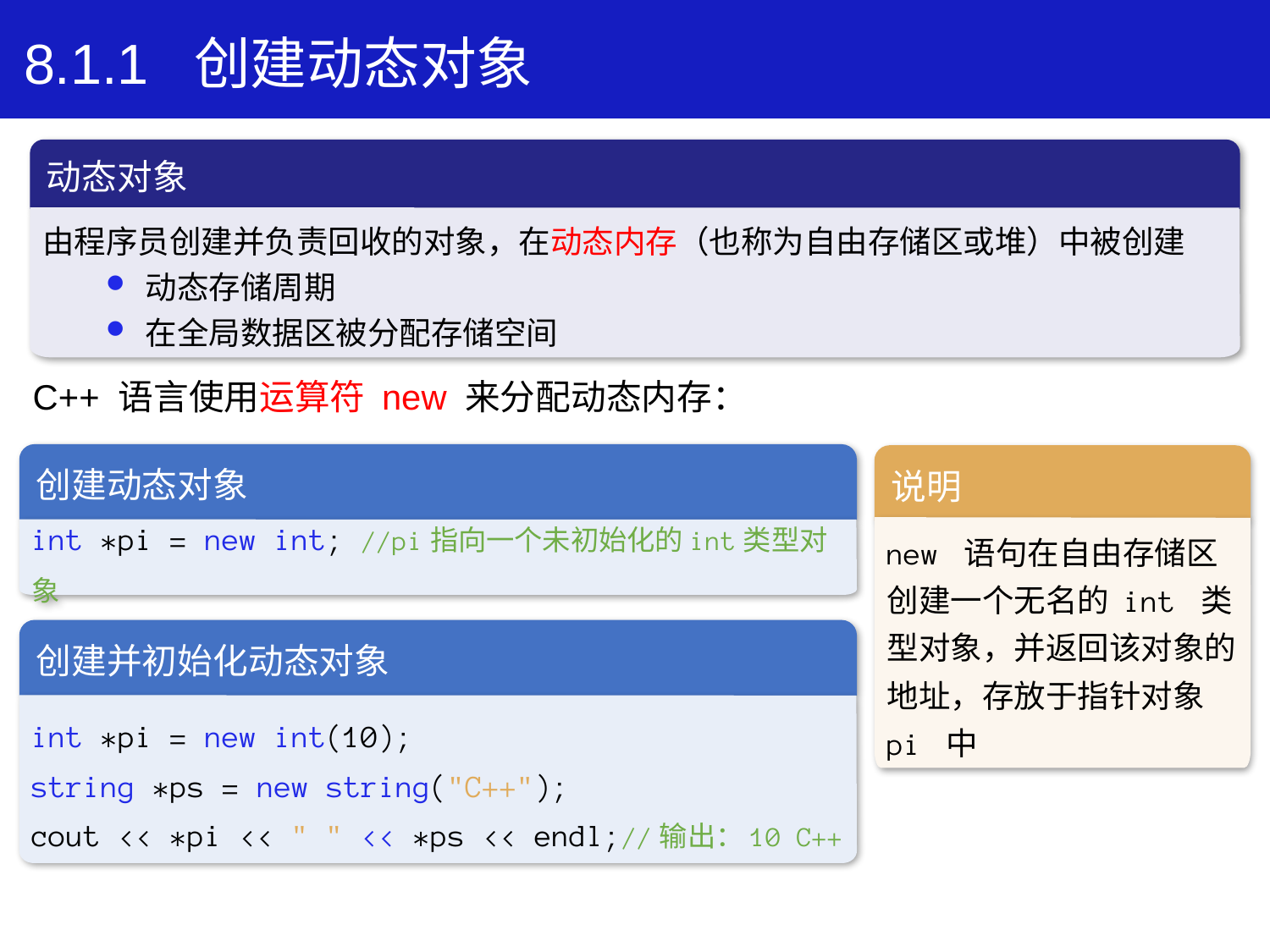

8.1.1  创建动态对象
动态对象
由程序员创建并负责回收的对象，在动态内存（也称为自由存储区或堆）中被创建
动态存储周期
在全局数据区被分配存储空间
学习目标
C++ 语言使用运算符 new 来分配动态内存：
创建动态对象
int *pi = new int; //pi指向一个未初始化的int类型对象
说明
new 语句在自由存储区创建一个无名的 int 类型对象，并返回该对象的地址，存放于指针对象 pi 中
创建并初始化动态对象
int *pi = new int(10);
string *ps = new string("C++");
cout << *pi << " " << *ps << endl;//输出：10 C++
5